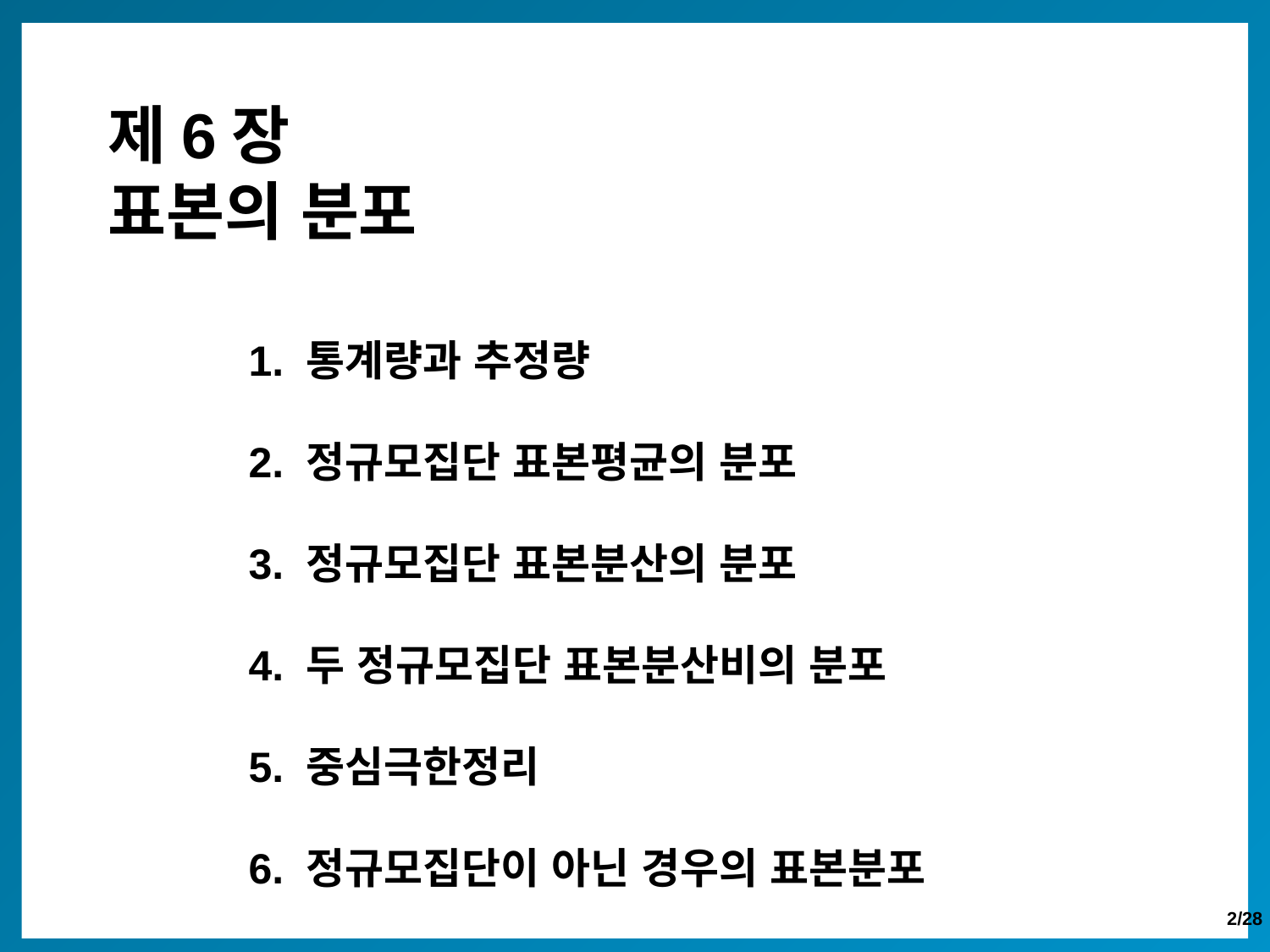

제6장
표본의 분포
1. 통계량과 추정량

2. 정규모집단 표본평균의 분포

3. 정규모집단 표본분산의 분포

4. 두 정규모집단 표본분산비의 분포

5. 중심극한정리

6. 정규모집단이 아닌 경우의 표본분포